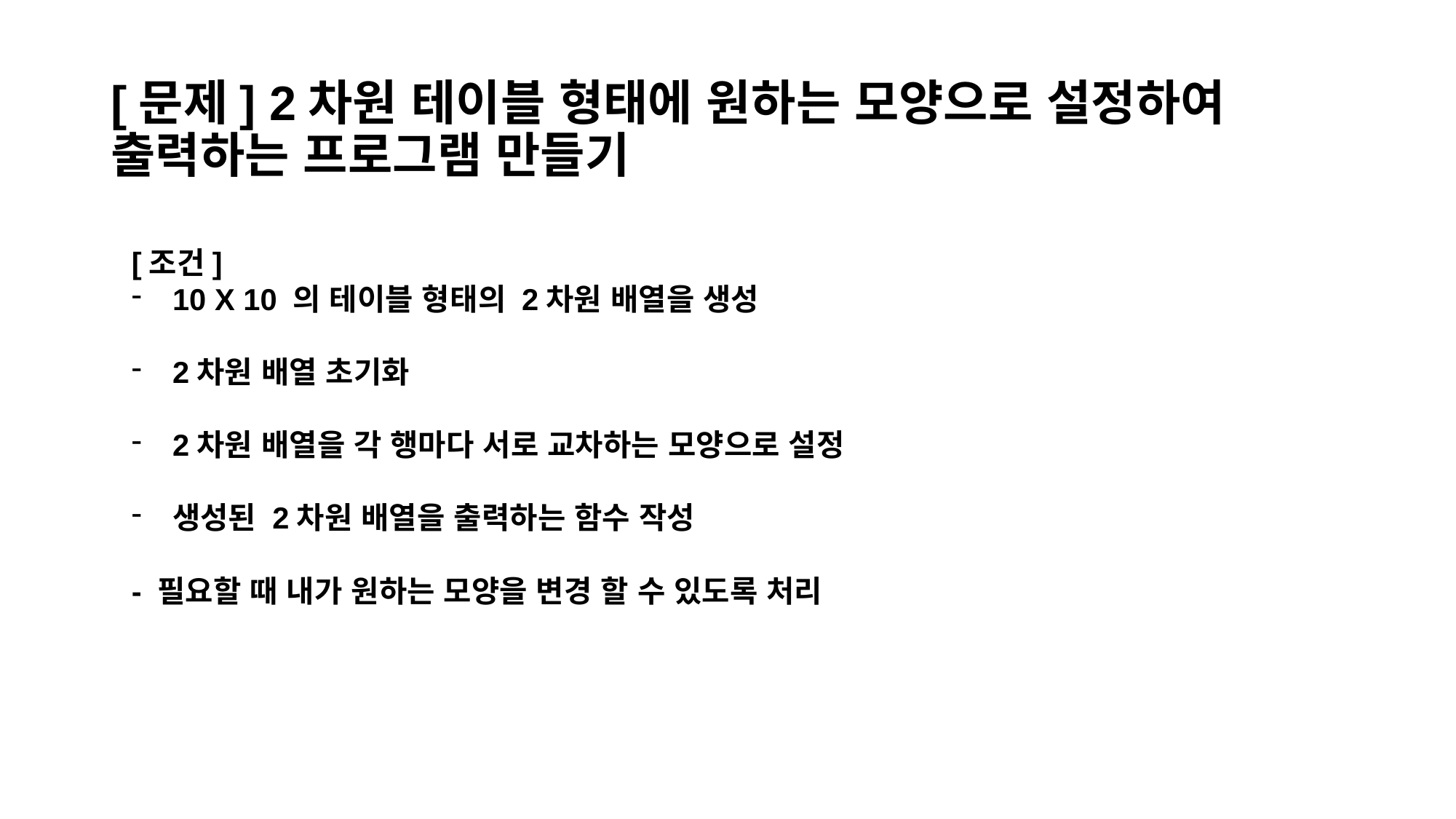

# [문제] 2차원 테이블 형태에 원하는 모양으로 설정하여 출력하는 프로그램 만들기
[조건]
10 X 10 의 테이블 형태의 2차원 배열을 생성

2차원 배열 초기화

2차원 배열을 각 행마다 서로 교차하는 모양으로 설정

생성된 2차원 배열을 출력하는 함수 작성

- 필요할 때 내가 원하는 모양을 변경 할 수 있도록 처리